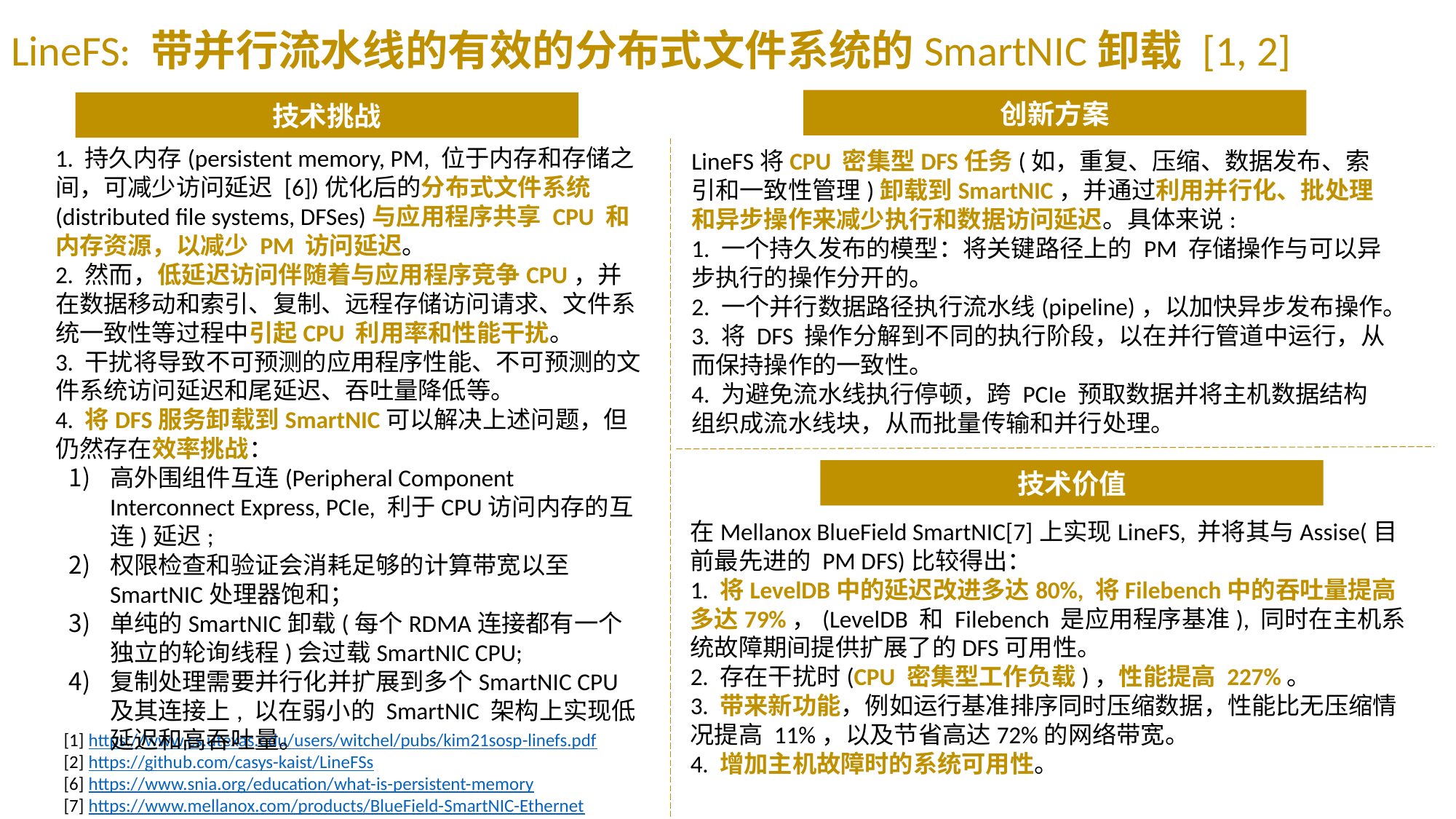

# LineFS: 带并行流水线的有效的分布式文件系统的SmartNIC卸载 [1, 2]
创新方案
技术挑战
1. 持久内存(persistent memory, PM, 位于内存和存储之间，可减少访问延迟 [6])优化后的分布式文件系统 (distributed file systems, DFSes)与应用程序共享 CPU 和内存资源，以减少 PM 访问延迟。
2. 然而，低延迟访问伴随着与应用程序竞争CPU，并在数据移动和索引、复制、远程存储访问请求、文件系统一致性等过程中引起CPU 利用率和性能干扰。
3. 干扰将导致不可预测的应用程序性能、不可预测的文件系统访问延迟和尾延迟、吞吐量降低等。
4. 将DFS服务卸载到SmartNIC可以解决上述问题，但仍然存在效率挑战：
高外围组件互连(Peripheral Component Interconnect Express, PCIe, 利于CPU访问内存的互连)延迟;
权限检查和验证会消耗足够的计算带宽以至SmartNIC处理器饱和；
单纯的SmartNIC卸载(每个RDMA连接都有一个独立的轮询线程)会过载SmartNIC CPU;
复制处理需要并行化并扩展到多个SmartNIC CPU及其连接上, 以在弱小的 SmartNIC 架构上实现低延迟和高吞吐量。
LineFS将CPU 密集型DFS任务(如，重复、压缩、数据发布、索引和一致性管理)卸载到SmartNIC，并通过利用并行化、批处理和异步操作来减少执行和数据访问延迟。具体来说:
1. 一个持久发布的模型：将关键路径上的 PM 存储操作与可以异步执行的操作分开的。
2. 一个并行数据路径执行流水线(pipeline)，以加快异步发布操作。
3. 将 DFS 操作分解到不同的执行阶段，以在并行管道中运行，从而保持操作的一致性。
4. 为避免流水线执行停顿，跨 PCIe 预取数据并将主机数据结构组织成流水线块，从而批量传输和并行处理。
技术价值
在Mellanox BlueField SmartNIC[7]上实现LineFS, 并将其与Assise(目前最先进的 PM DFS)比较得出：
1. 将LevelDB中的延迟改进多达80%, 将Filebench中的吞吐量提高多达79%，(LevelDB 和 Filebench 是应用程序基准), 同时在主机系统故障期间提供扩展了的DFS可用性。
2. 存在干扰时(CPU 密集型工作负载)，性能提高 227%。
3. 带来新功能，例如运行基准排序同时压缩数据，性能比无压缩情况提高 11%，以及节省高达72%的网络带宽。
4. 增加主机故障时的系统可用性。
[1] https://www.cs.utexas.edu/users/witchel/pubs/kim21sosp-linefs.pdf
[2] https://github.com/casys-kaist/LineFSs
[6] https://www.snia.org/education/what-is-persistent-memory
[7] https://www.mellanox.com/products/BlueField-SmartNIC-Ethernet